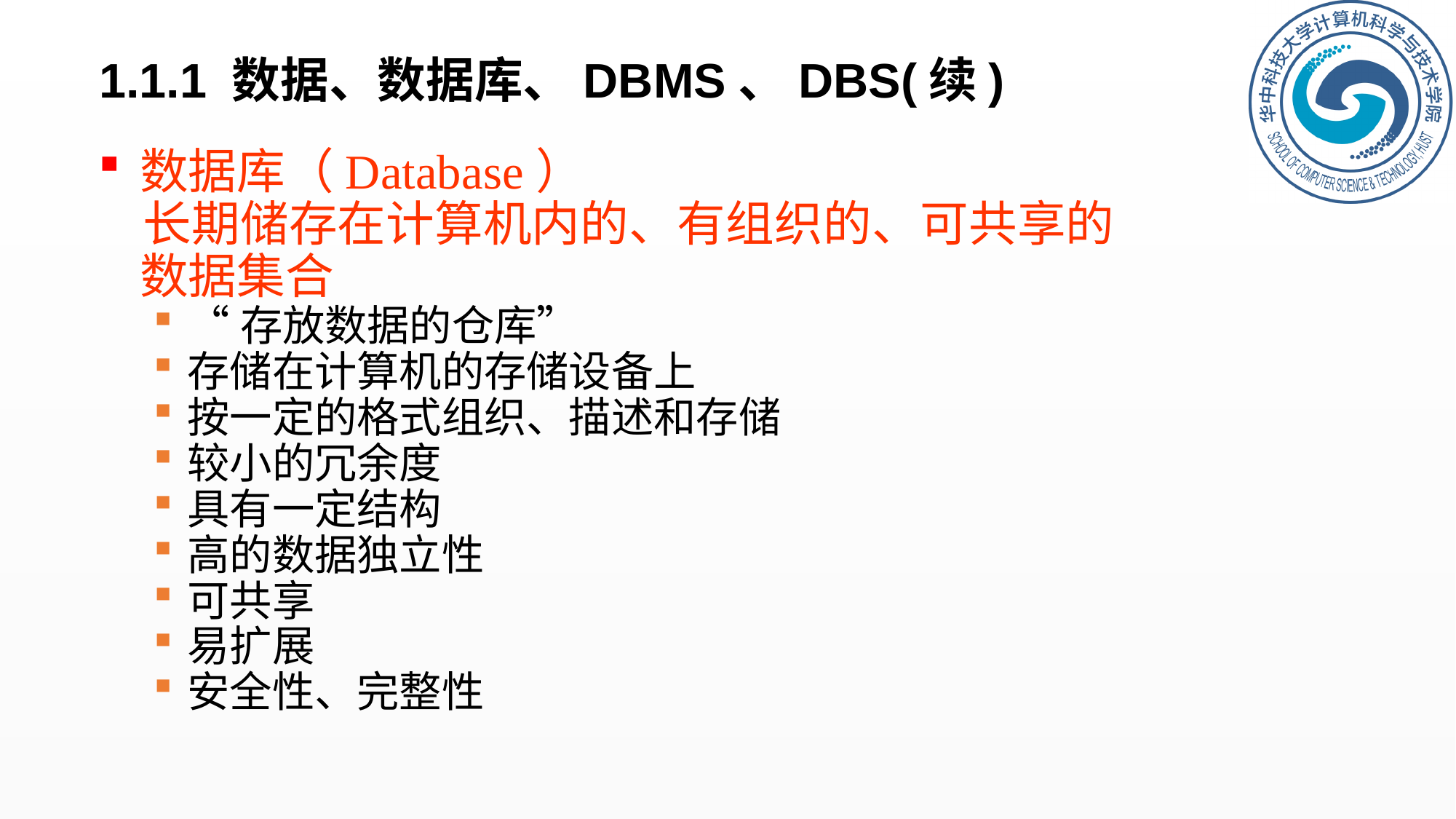

1.1.1 数据、数据库、DBMS、DBS(续)
数据库（Database）
   长期储存在计算机内的、有组织的、可共享的数据集合
“存放数据的仓库”
存储在计算机的存储设备上
按一定的格式组织、描述和存储
较小的冗余度
具有一定结构
高的数据独立性
可共享
易扩展
安全性、完整性